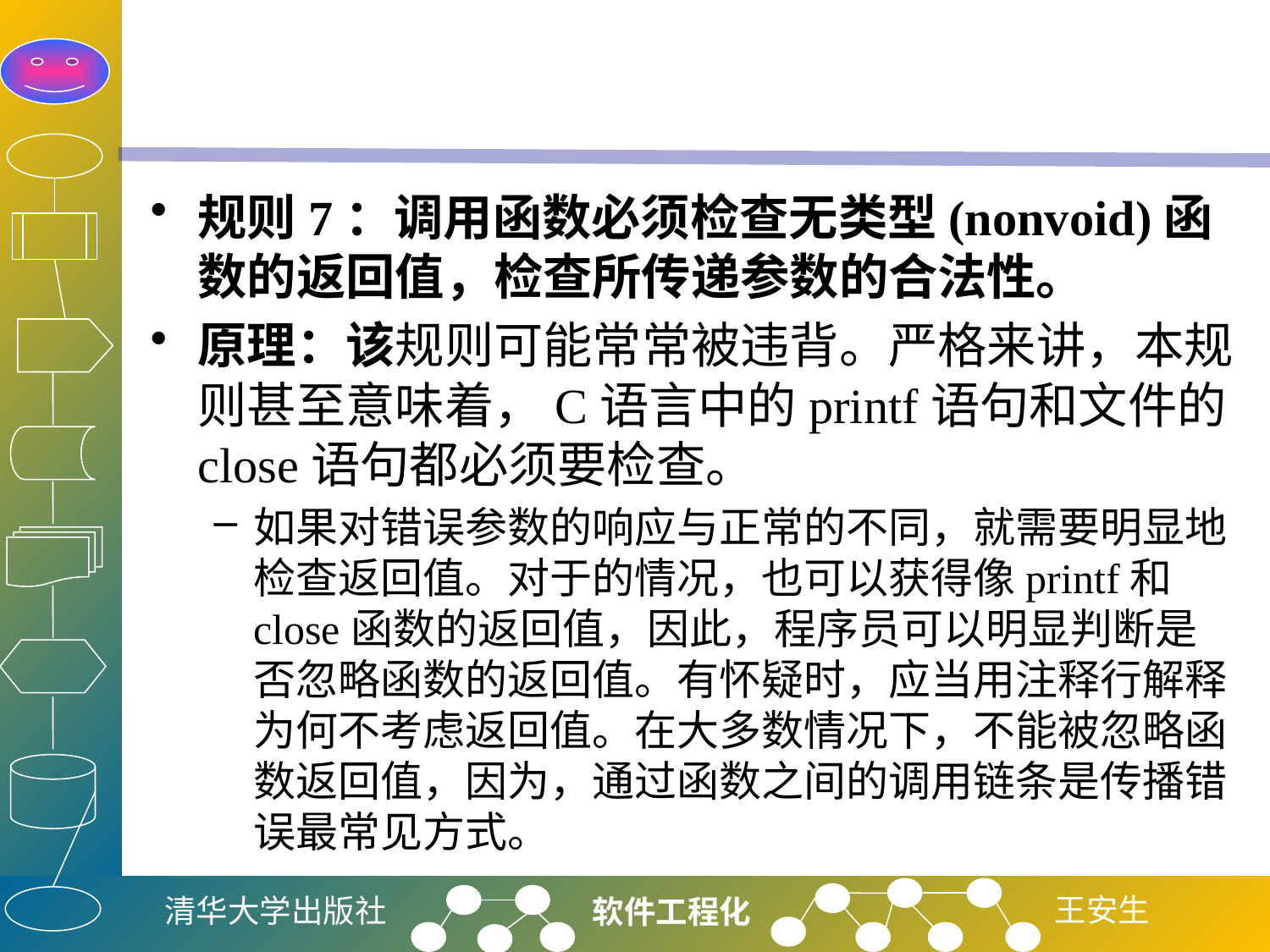

#
规则7：调用函数必须检查无类型(nonvoid)函数的返回值，检查所传递参数的合法性。
原理：该规则可能常常被违背。严格来讲，本规则甚至意味着，C语言中的printf语句和文件的close语句都必须要检查。
如果对错误参数的响应与正常的不同，就需要明显地检查返回值。对于的情况，也可以获得像printf和close函数的返回值，因此，程序员可以明显判断是否忽略函数的返回值。有怀疑时，应当用注释行解释为何不考虑返回值。在大多数情况下，不能被忽略函数返回值，因为，通过函数之间的调用链条是传播错误最常见方式。